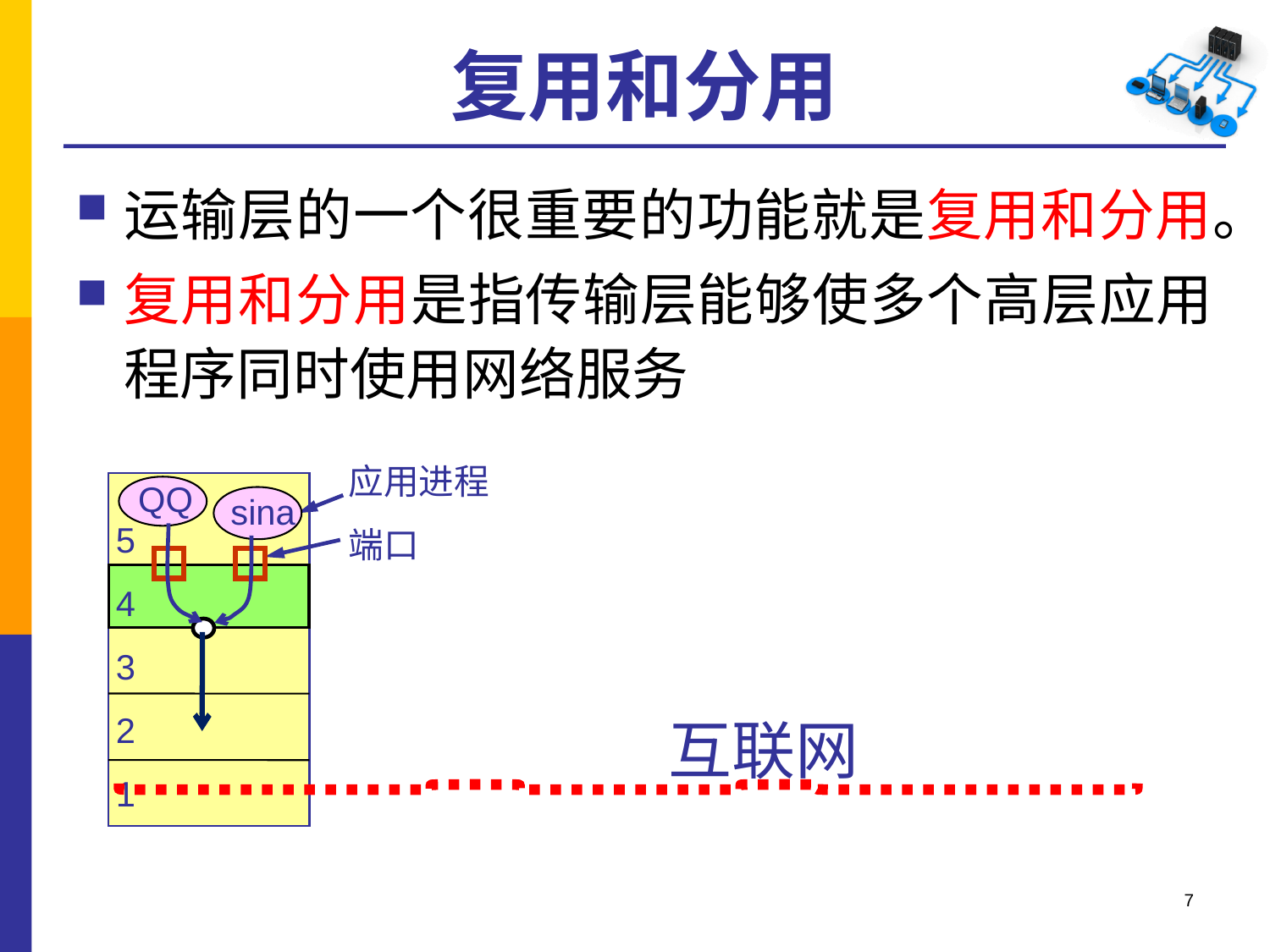

# 复用和分用
运输层的一个很重要的功能就是复用和分用。
复用和分用是指传输层能够使多个高层应用程序同时使用网络服务
应用进程
QQ

sina

5
4
3
2
1

端口

互联网

7